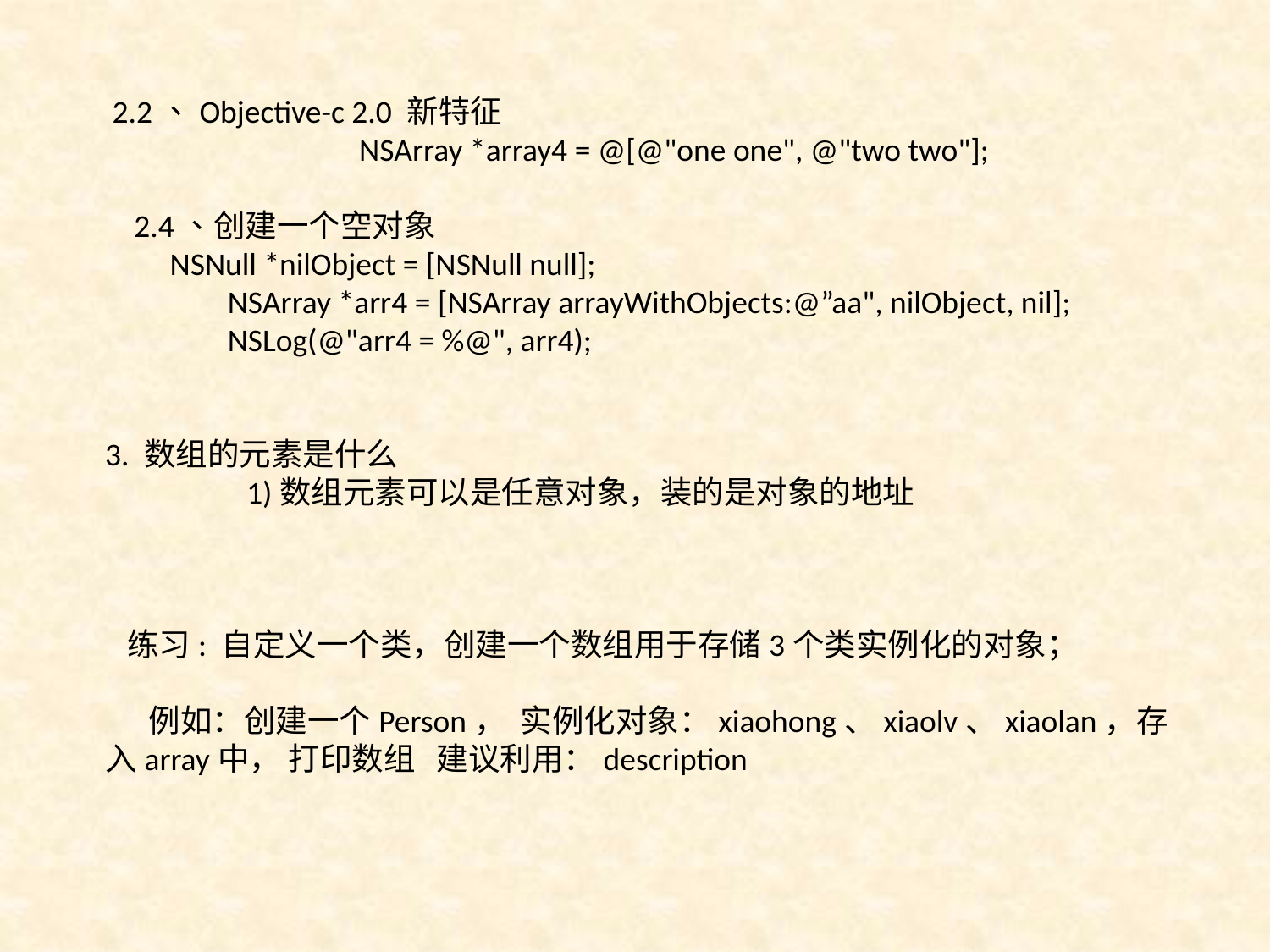

2.2、Objective-c 2.0 新特征
		NSArray *array4 = @[@"one one", @"two two"];

    2.4、创建一个空对象
         NSNull *nilObject = [NSNull null];
                 NSArray *arr4 = [NSArray arrayWithObjects:@”aa", nilObject, nil];
                 NSLog(@"arr4 = %@", arr4);

3. 数组的元素是什么
	  1)数组元素可以是任意对象，装的是对象的地址

  练习: 自定义一个类，创建一个数组用于存储3个类实例化的对象；

     例如：创建一个Person，  实例化对象：xiaohong、xiaolv、xiaolan，存入array中， 打印数组   建议利用：description